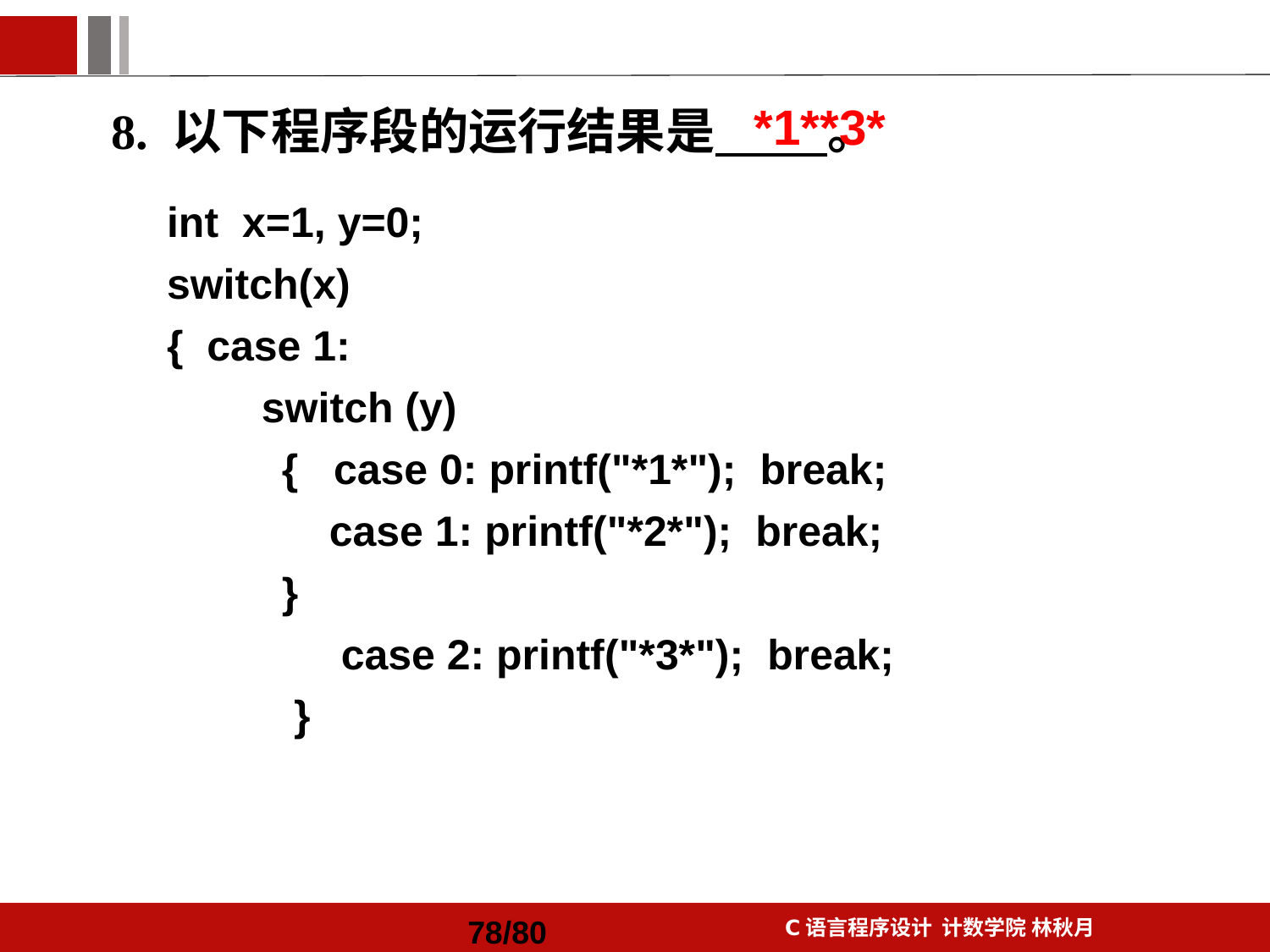

# 8. 以下程序段的运行结果是          。
 *1**3*
 int  x=1, y=0;
 switch(x)
 {  case 1:
         switch (y)
  	{   case 0: printf("*1*");  break;
     	    case 1: printf("*2*");  break;
}
     case 2: printf("*3*");  break;
 }